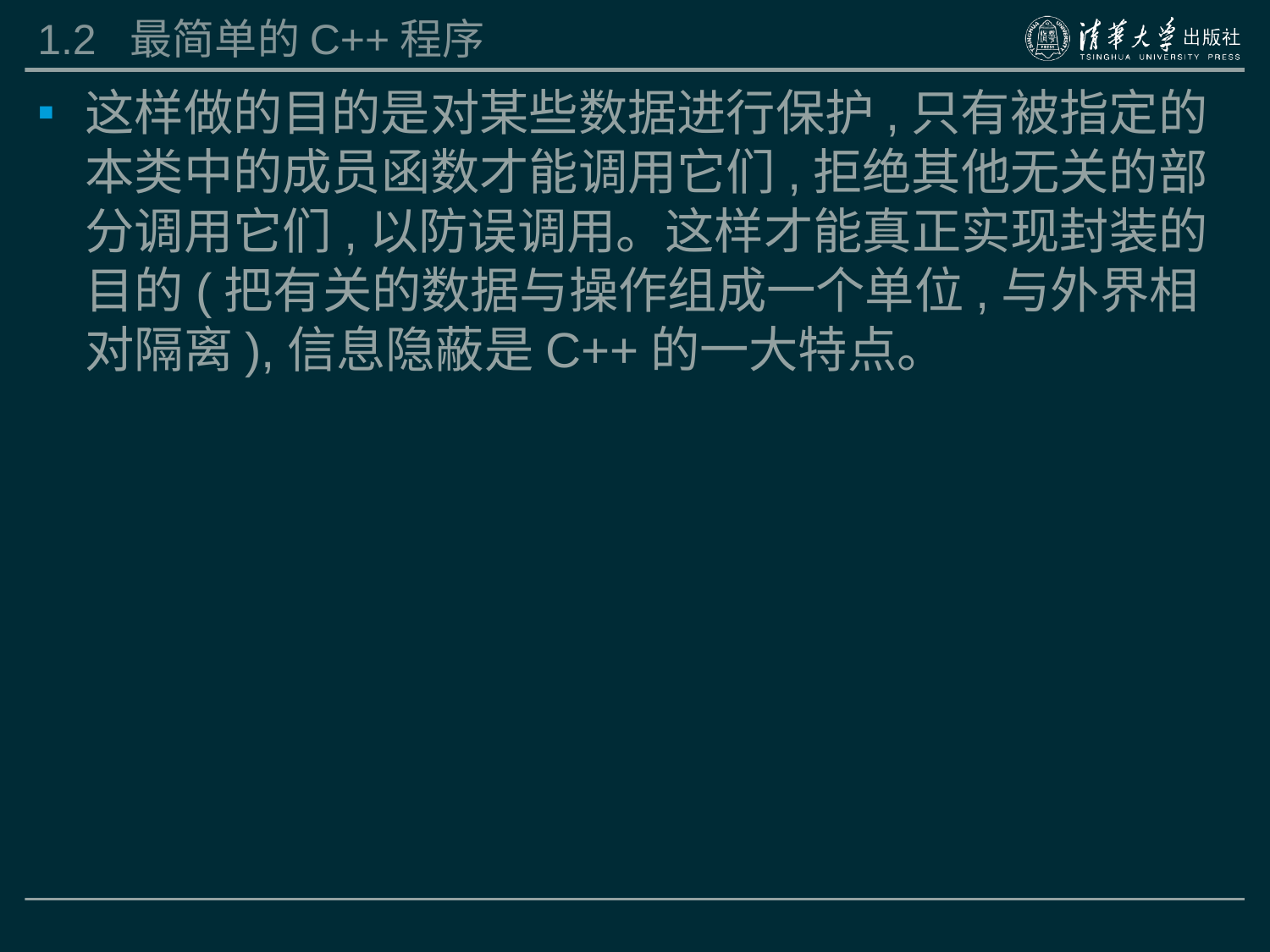

# 1.2  最简单的C++程序
这样做的目的是对某些数据进行保护,只有被指定的本类中的成员函数才能调用它们,拒绝其他无关的部分调用它们,以防误调用。这样才能真正实现封装的目的(把有关的数据与操作组成一个单位,与外界相对隔离),信息隐蔽是C++的一大特点。